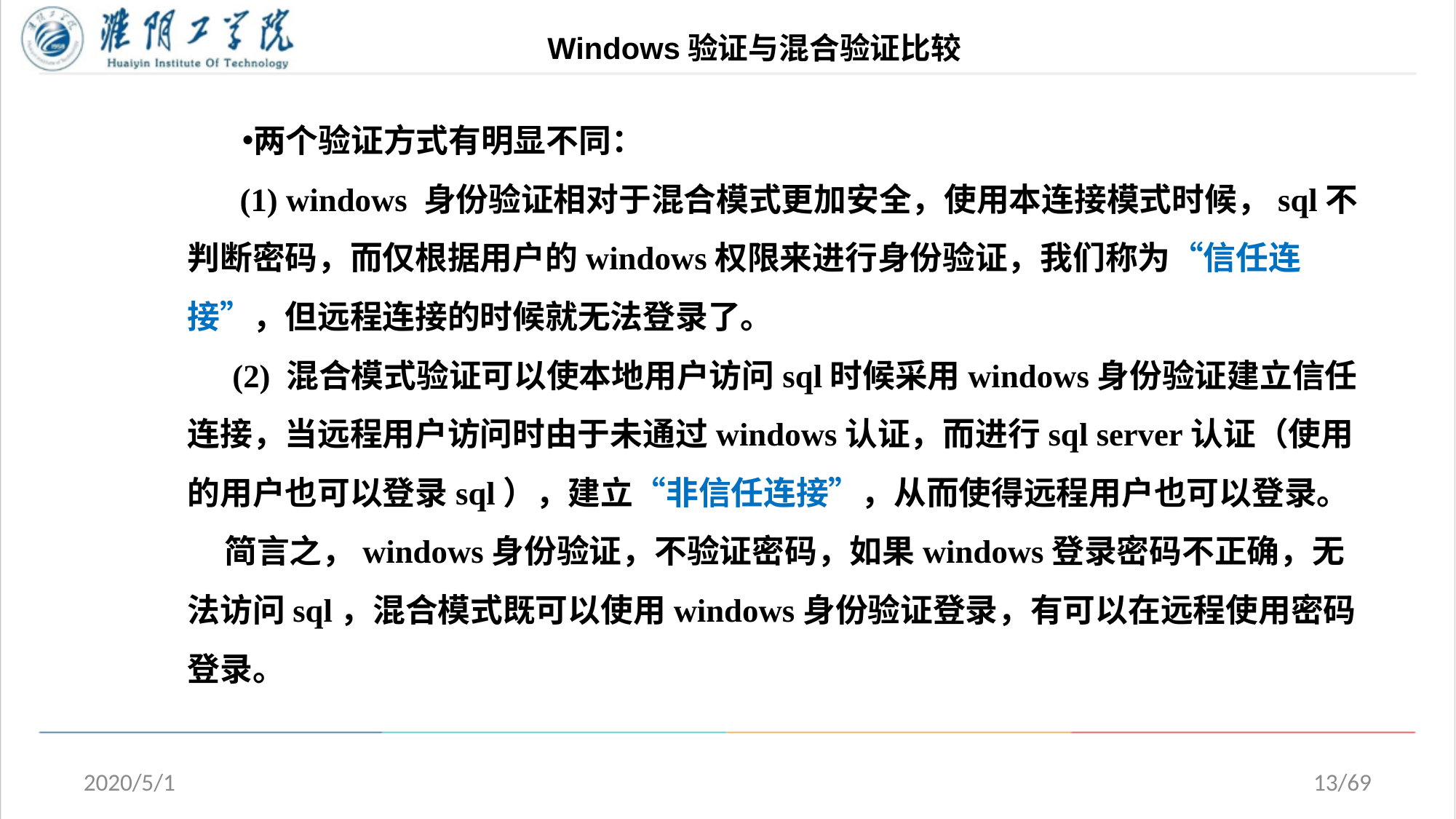

# Windows验证与混合验证比较
两个验证方式有明显不同：
      (1) windows 身份验证相对于混合模式更加安全，使用本连接模式时候，sql不判断密码，而仅根据用户的windows权限来进行身份验证，我们称为“信任连接”，但远程连接的时候就无法登录了。
     (2) 混合模式验证可以使本地用户访问sql时候采用windows身份验证建立信任连接，当远程用户访问时由于未通过windows认证，而进行sql server认证（使用的用户也可以登录sql），建立“非信任连接”，从而使得远程用户也可以登录。
     简言之，windows身份验证，不验证密码，如果windows登录密码不正确，无法访问sql，混合模式既可以使用windows身份验证登录，有可以在远程使用密码登录。
2020/5/1
13/69